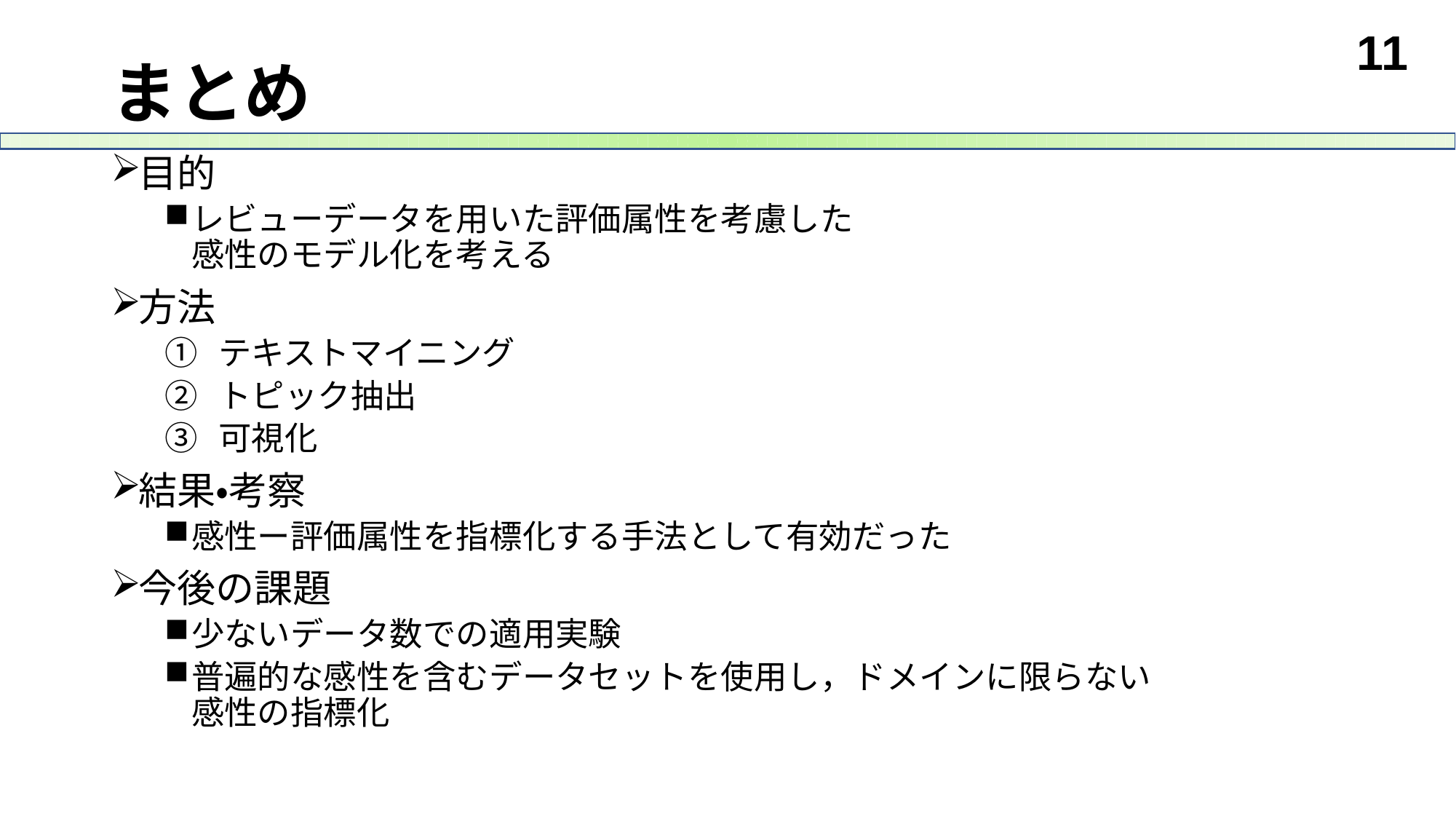

# まとめ
目的
レビューデータを用いた評価属性を考慮した
感性のモデル化を考える
方法
テキストマイニング
トピック抽出
可視化
結果・考察
感性ー評価属性を指標化する手法として有効だった
今後の課題
少ないデータ数での適用実験
普遍的な感性を含むデータセットを使用し，ドメインに限らない
感性の指標化